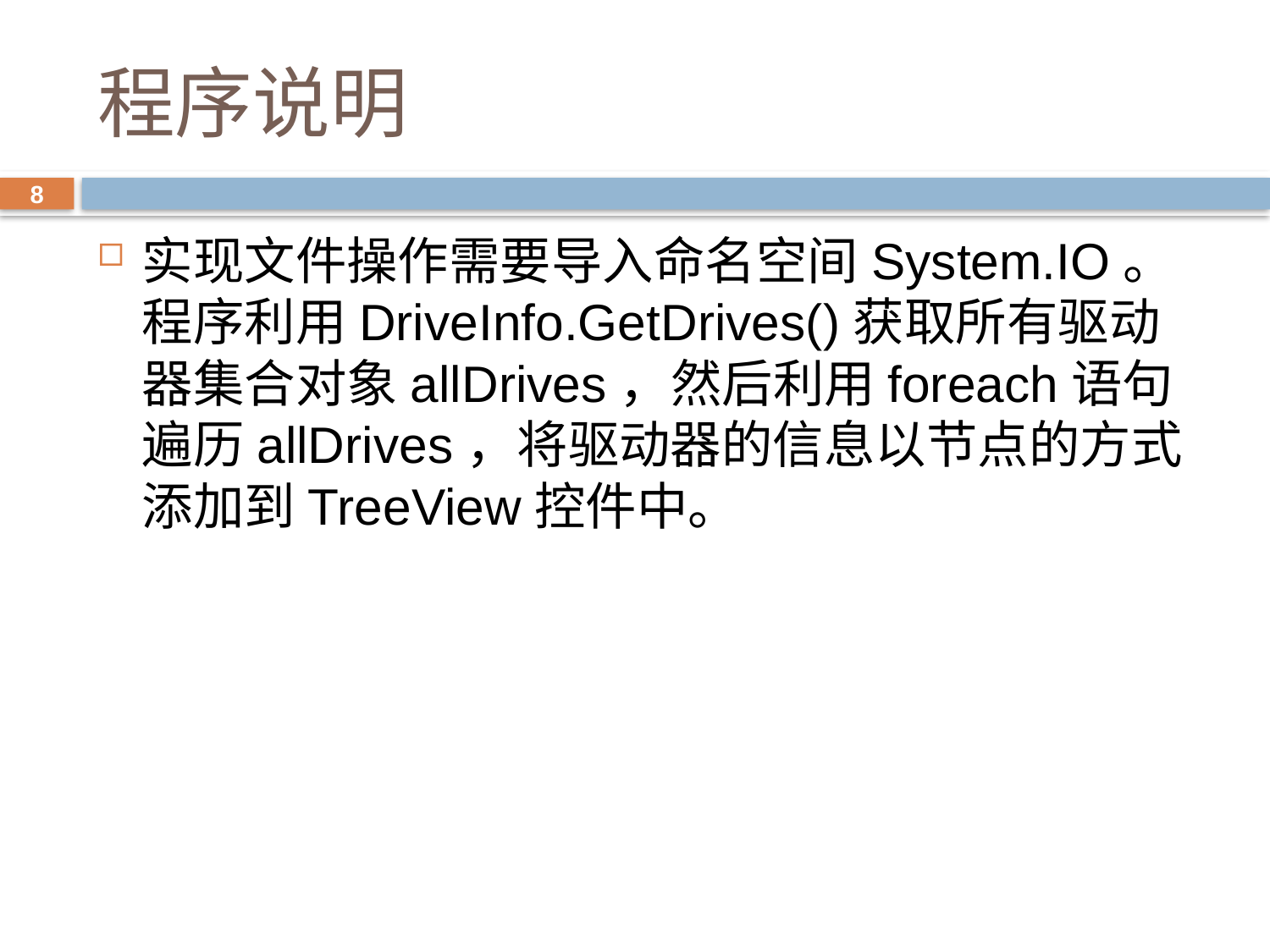

# 程序说明
8
实现文件操作需要导入命名空间System.IO。程序利用DriveInfo.GetDrives()获取所有驱动器集合对象allDrives，然后利用foreach语句遍历allDrives，将驱动器的信息以节点的方式添加到TreeView控件中。